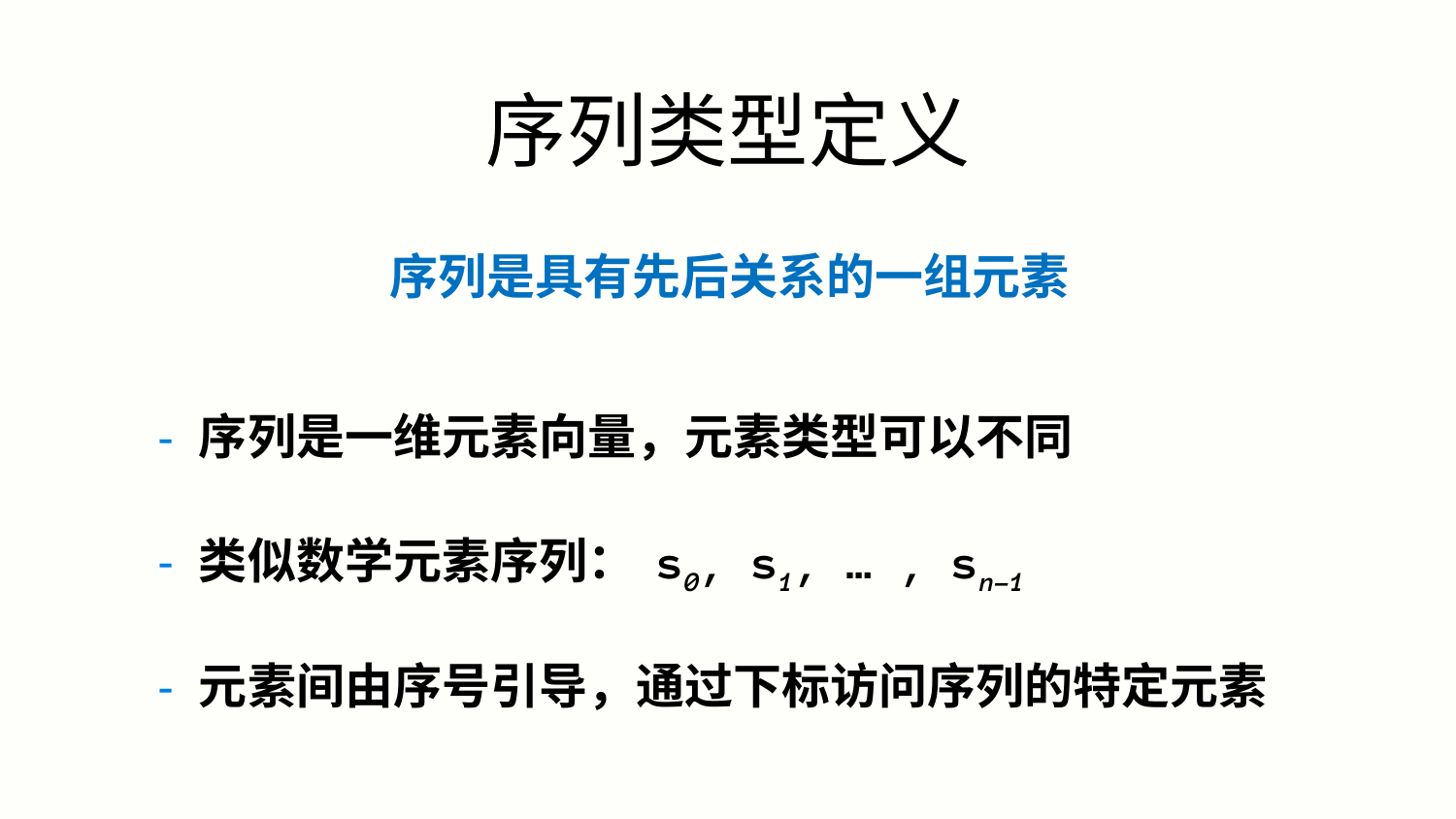

序列类型定义
序列是具有先后关系的一组元素
- 序列是一维元素向量，元素类型可以不同
- 类似数学元素序列： s0, s1, … , sn-1
- 元素间由序号引导，通过下标访问序列的特定元素
28